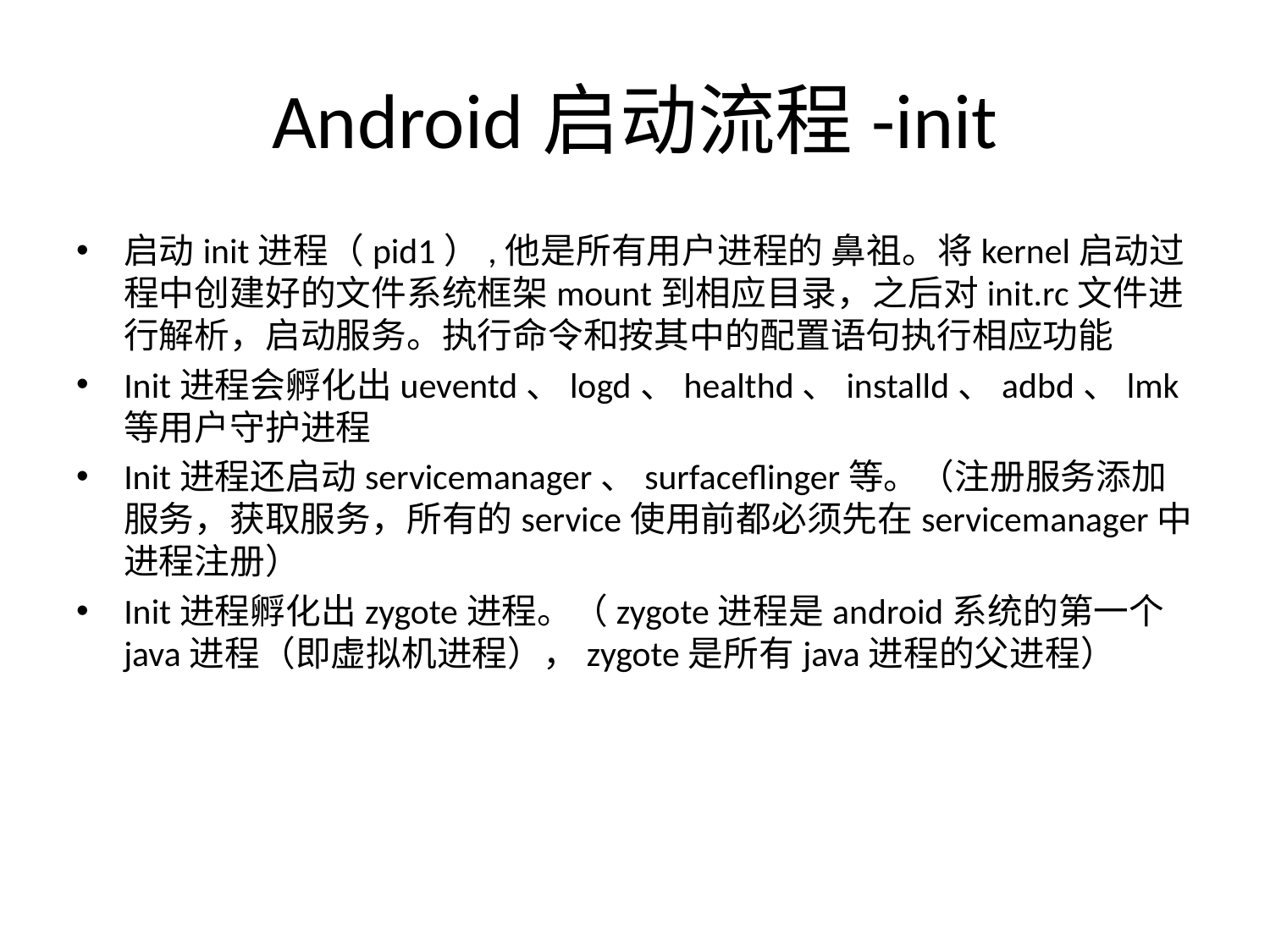

# Android启动流程-init
启动init进程（pid1）,他是所有用户进程的 鼻祖。将kernel启动过程中创建好的文件系统框架mount到相应目录，之后对init.rc文件进行解析，启动服务。执行命令和按其中的配置语句执行相应功能
Init进程会孵化出ueventd、logd、healthd、installd、adbd、lmk等用户守护进程
Init进程还启动servicemanager、surfaceflinger等。（注册服务添加服务，获取服务，所有的service使用前都必须先在servicemanager中进程注册）
Init进程孵化出zygote进程。（zygote进程是android系统的第一个java进程（即虚拟机进程），zygote是所有java进程的父进程）